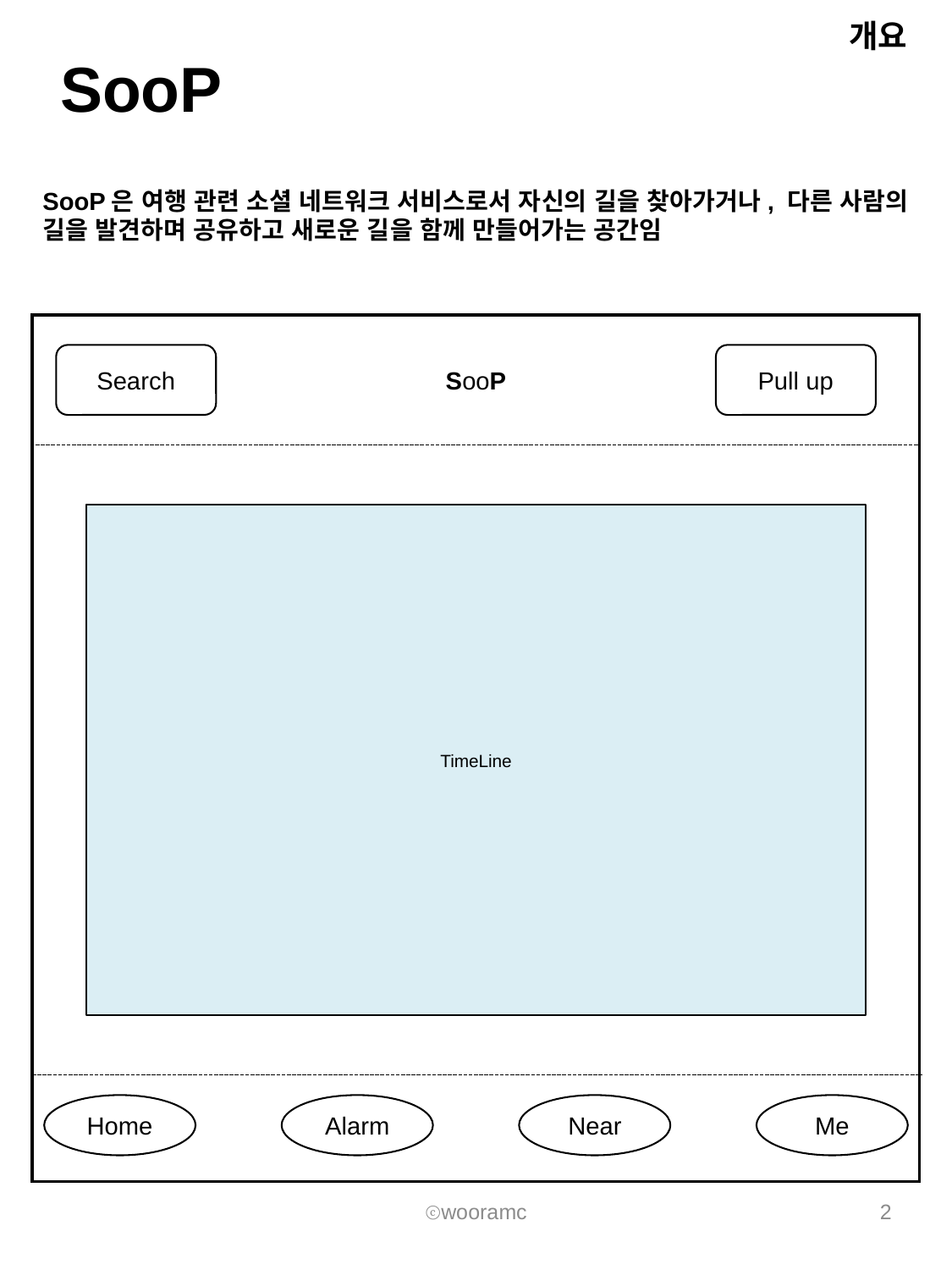

개요
# SooP
SooP은 여행 관련 소셜 네트워크 서비스로서 자신의 길을 찾아가거나, 다른 사람의 길을 발견하며 공유하고 새로운 길을 함께 만들어가는 공간임

Search
SooP
Pull up
TimeLine
Home
Alarm
Near
Me
ⓒwooramc
2